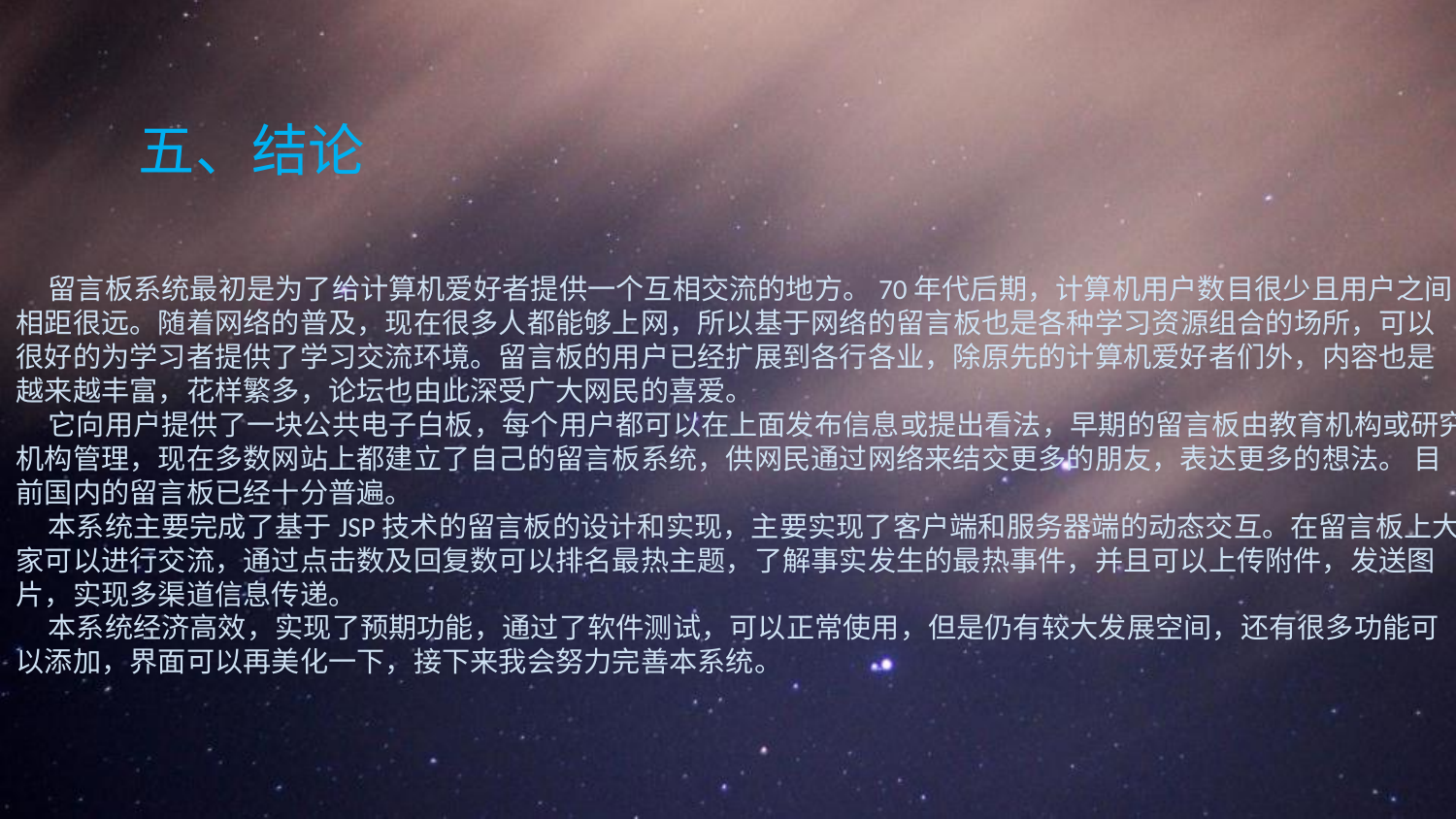

五、结论
    留言板系统最初是为了给计算机爱好者提供一个互相交流的地方。70年代后期，计算机用户数目很少且用户之间
相距很远。随着网络的普及，现在很多人都能够上网，所以基于网络的留言板也是各种学习资源组合的场所，可以
很好的为学习者提供了学习交流环境。留言板的用户已经扩展到各行各业，除原先的计算机爱好者们外，内容也是
越来越丰富，花样繁多，论坛也由此深受广大网民的喜爱。
    它向用户提供了一块公共电子白板，每个用户都可以在上面发布信息或提出看法，早期的留言板由教育机构或研究
机构管理，现在多数网站上都建立了自己的留言板系统，供网民通过网络来结交更多的朋友，表达更多的想法。 目
前国内的留言板已经十分普遍。
    本系统主要完成了基于JSP技术的留言板的设计和实现，主要实现了客户端和服务器端的动态交互。在留言板上大
家可以进行交流，通过点击数及回复数可以排名最热主题，了解事实发生的最热事件，并且可以上传附件，发送图
片，实现多渠道信息传递。
    本系统经济高效，实现了预期功能，通过了软件测试，可以正常使用，但是仍有较大发展空间，还有很多功能可
以添加，界面可以再美化一下，接下来我会努力完善本系统。